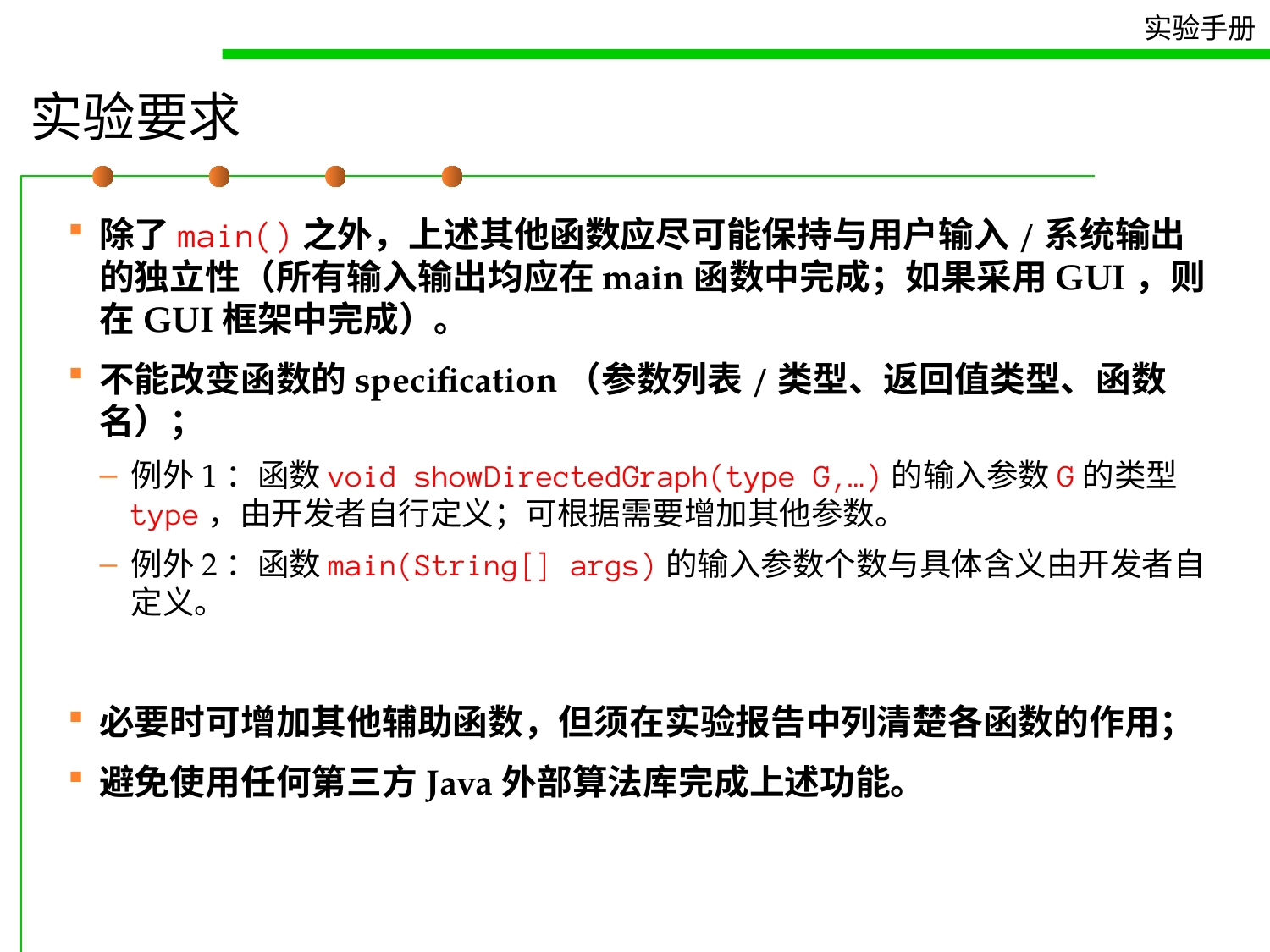

# 实验要求
除了main()之外，上述其他函数应尽可能保持与用户输入/系统输出的独立性（所有输入输出均应在main函数中完成；如果采用GUI，则在GUI框架中完成）。
不能改变函数的specification（参数列表/类型、返回值类型、函数名）；
例外1：函数void showDirectedGraph(type G,…)的输入参数G的类型type，由开发者自行定义；可根据需要增加其他参数。
例外2：函数main(String[] args)的输入参数个数与具体含义由开发者自定义。

必要时可增加其他辅助函数，但须在实验报告中列清楚各函数的作用；
避免使用任何第三方Java外部算法库完成上述功能。